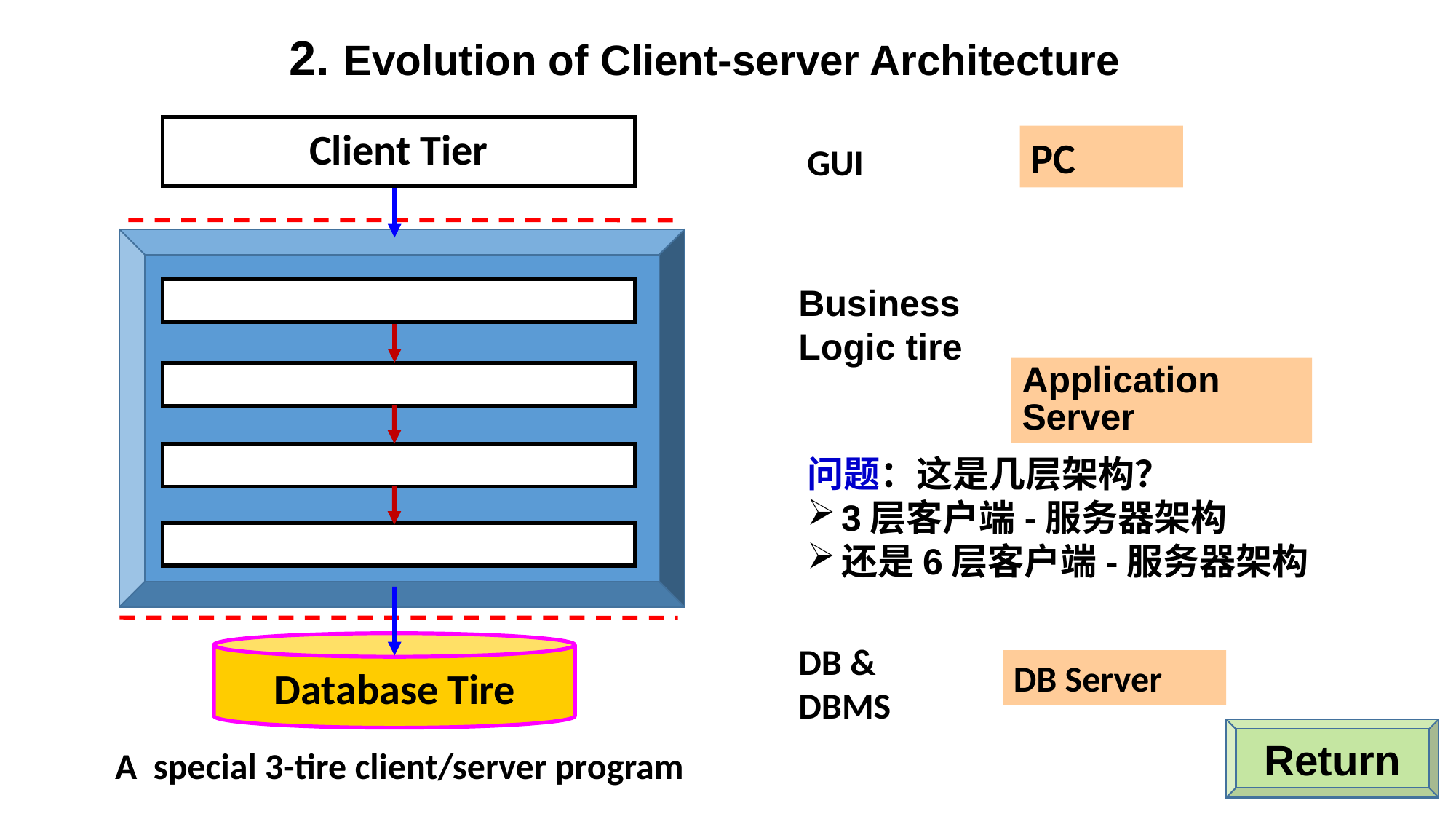

Evolution of Client-server Architecture
Client Tier
PC
GUI

Business Logic tire

Application
Server

问题：这是几层架构？
3层客户端-服务器架构
还是6层客户端-服务器架构

Database Tire
DB &
DBMS
DB Server
Return
A  special 3-tire client/server program